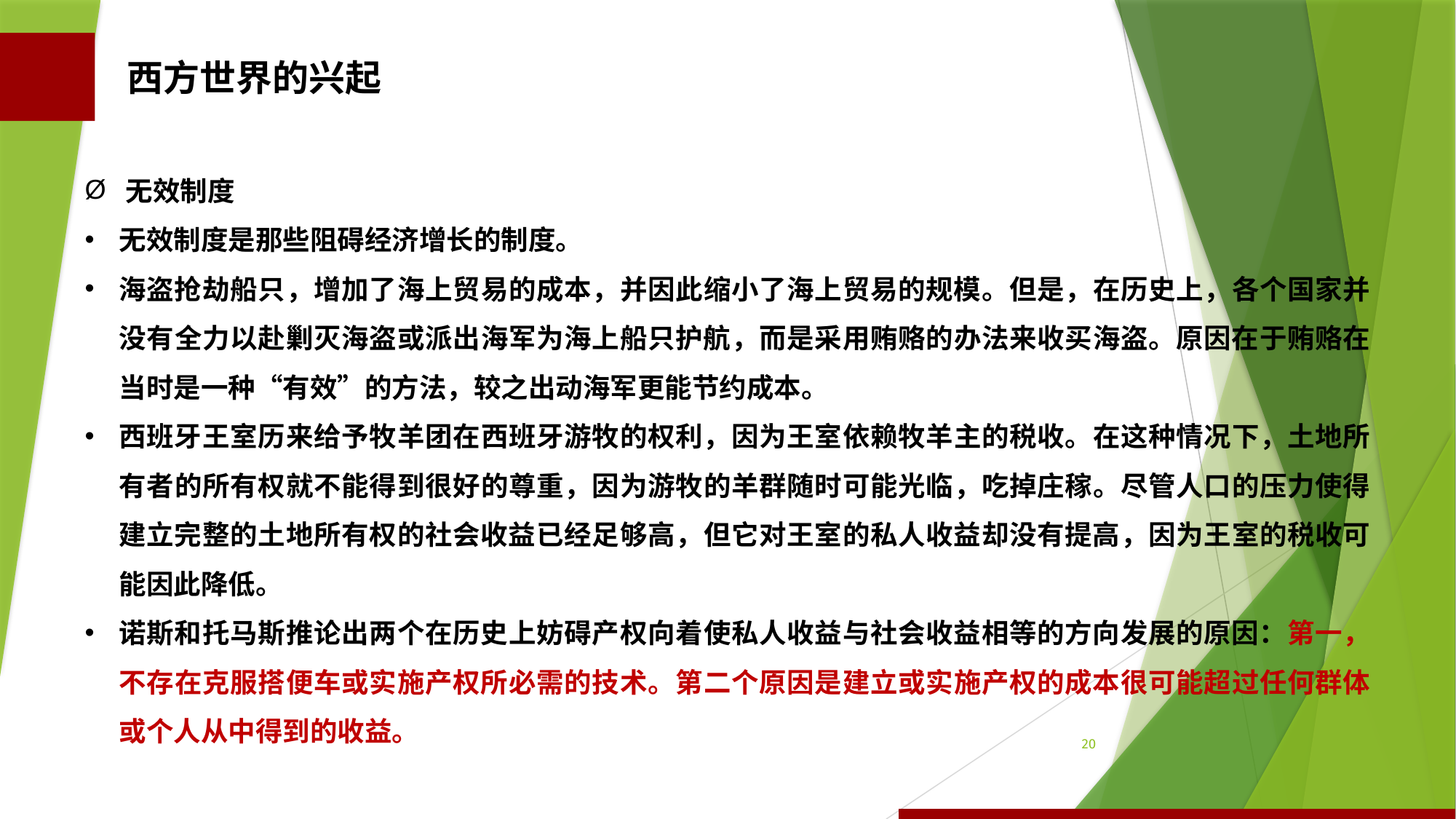

西方世界的兴起
无效制度
无效制度是那些阻碍经济增长的制度。
海盗抢劫船只，增加了海上贸易的成本，并因此缩小了海上贸易的规模。但是，在历史上，各个国家并没有全力以赴剿灭海盗或派出海军为海上船只护航，而是采用贿赂的办法来收买海盗。原因在于贿赂在当时是一种“有效”的方法，较之出动海军更能节约成本。
西班牙王室历来给予牧羊团在西班牙游牧的权利，因为王室依赖牧羊主的税收。在这种情况下，土地所有者的所有权就不能得到很好的尊重，因为游牧的羊群随时可能光临，吃掉庄稼。尽管人口的压力使得建立完整的土地所有权的社会收益已经足够高，但它对王室的私人收益却没有提高，因为王室的税收可能因此降低。
诺斯和托马斯推论出两个在历史上妨碍产权向着使私人收益与社会收益相等的方向发展的原因：第一，不存在克服搭便车或实施产权所必需的技术。第二个原因是建立或实施产权的成本很可能超过任何群体或个人从中得到的收益。
20